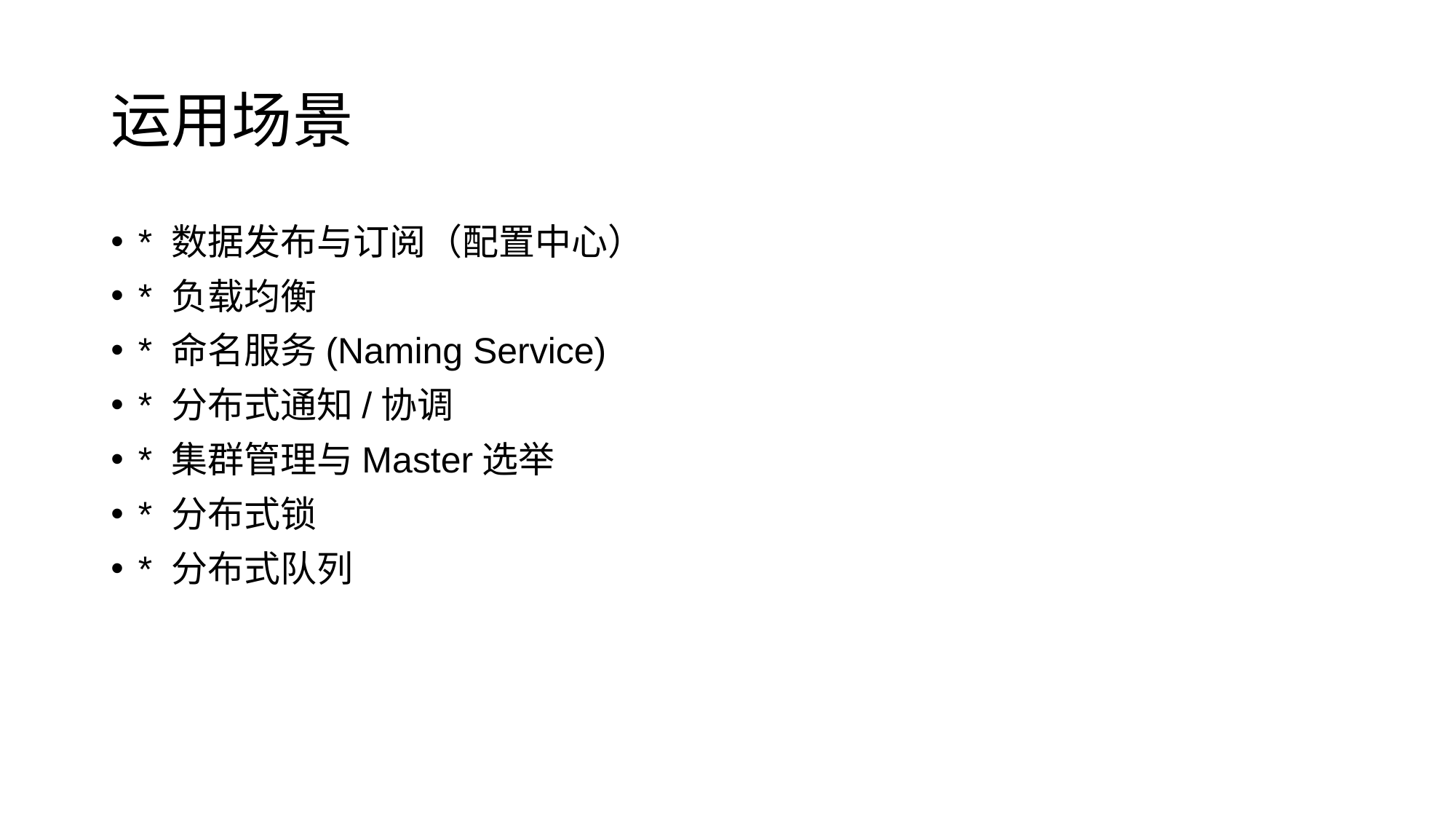

# 运用场景
* 数据发布与订阅（配置中心）
* 负载均衡
* 命名服务(Naming Service)
* 分布式通知/协调
* 集群管理与Master选举
* 分布式锁
* 分布式队列